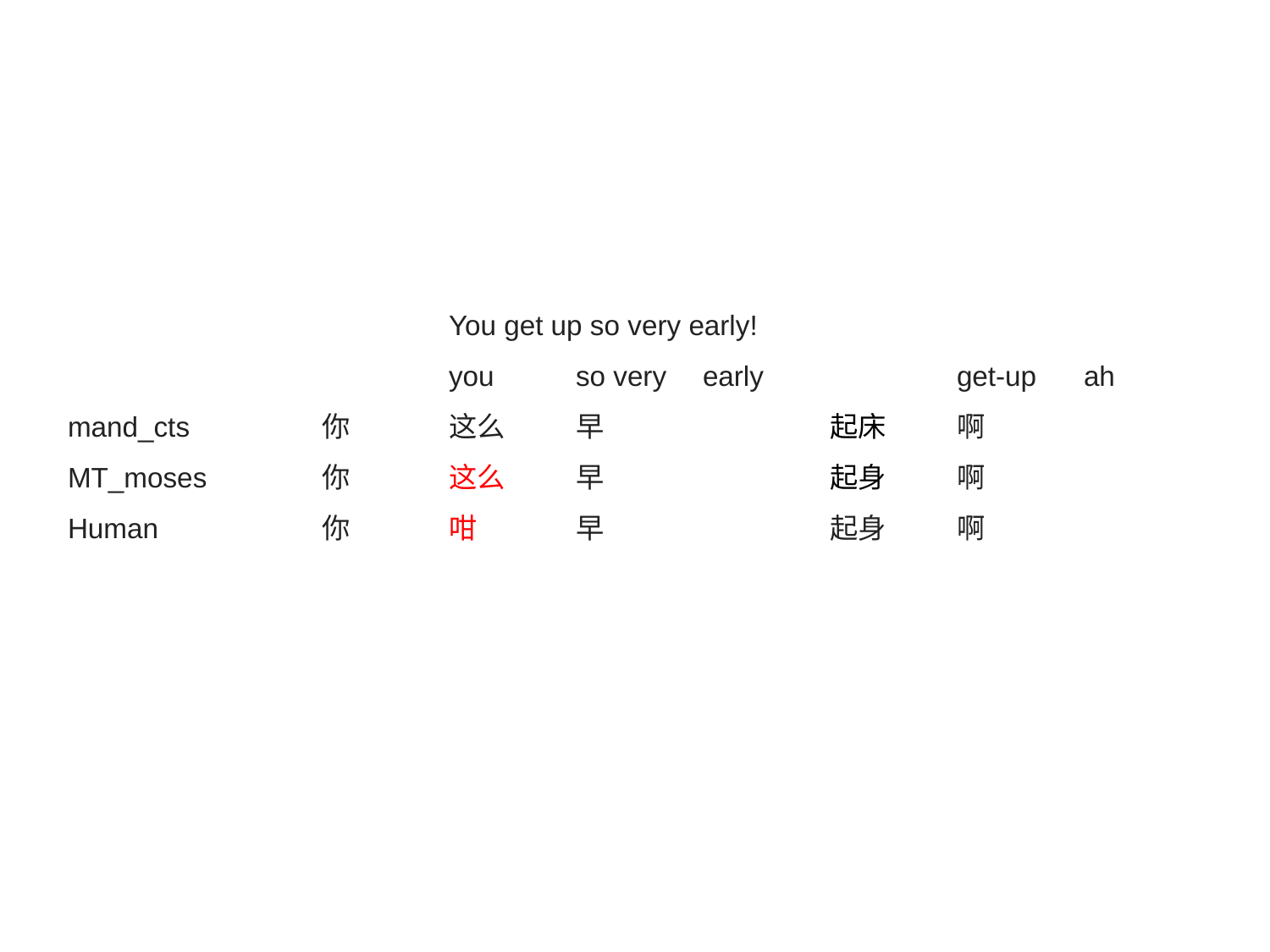

# You get up so very early! you 	so very  	early		get-up 	ah mand_cts 	你 	这么 	早 		起床 	啊 MT_moses	你 	这么 	早 		起身 	啊 Human		你 	咁     	早 		起身 	啊